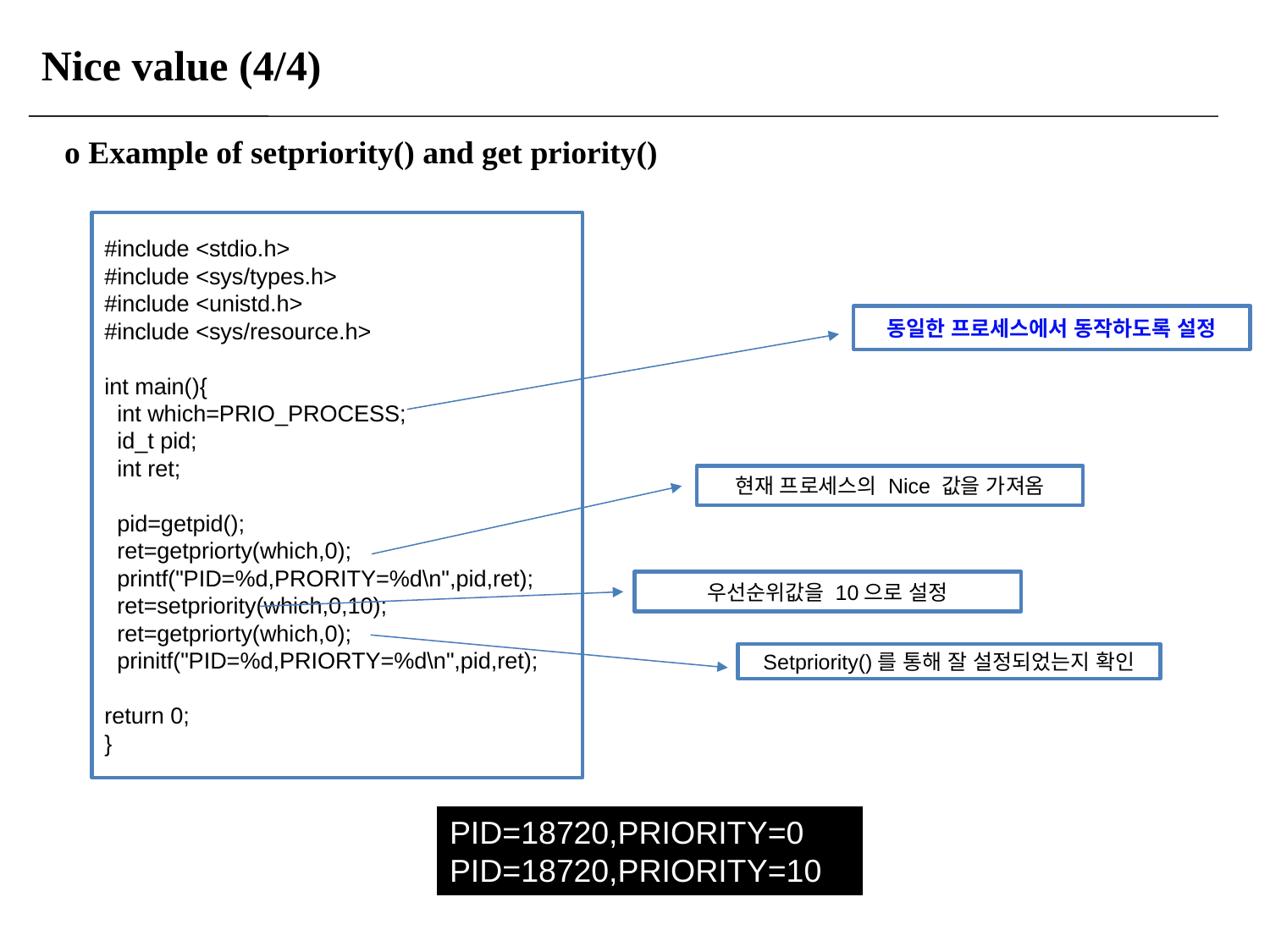

Nice value (4/4)
o Example of setpriority() and get priority()
#include <stdio.h>
#include <sys/types.h>
#include <unistd.h>
#include <sys/resource.h>

int main(){
  int which=PRIO_PROCESS;
  id_t pid;
  int ret;

  pid=getpid();
  ret=getpriorty(which,0);
  printf("PID=%d,PRORITY=%d\n",pid,ret);
  ret=setpriority(which,0,10);
  ret=getpriorty(which,0);
  prinitf("PID=%d,PRIORTY=%d\n",pid,ret);

return 0;
}
동일한 프로세스에서 동작하도록 설정
현재 프로세스의 Nice 값을 가져옴
우선순위값을 10으로 설정
Setpriority()를 통해 잘 설정되었는지 확인
PID=18720,PRIORITY=0
PID=18720,PRIORITY=10